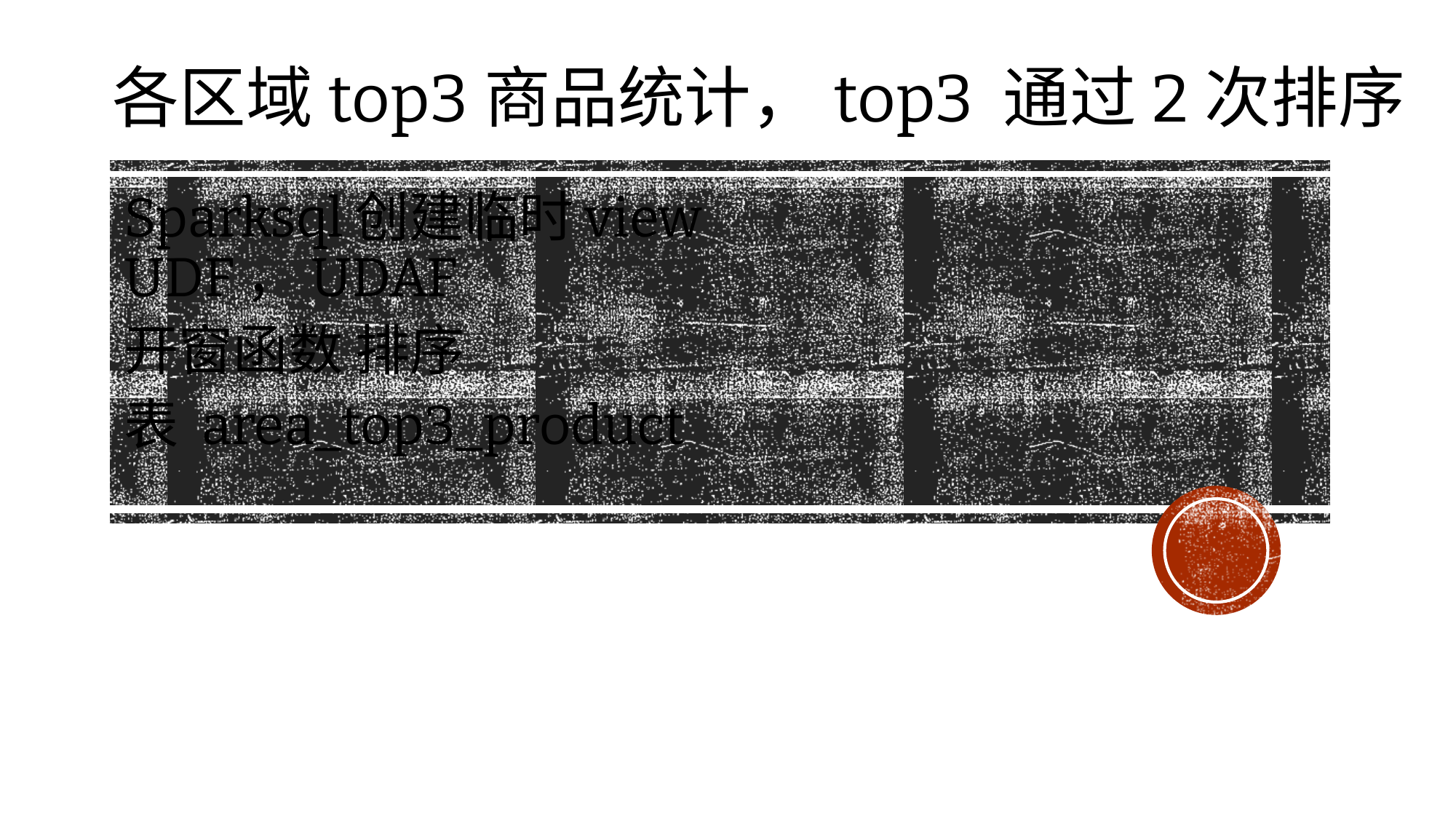

各区域top3商品统计，top3 通过2次排序
Sparksql创建临时view
UDF，UDAF
开窗函数 排序
表 area_top3_product